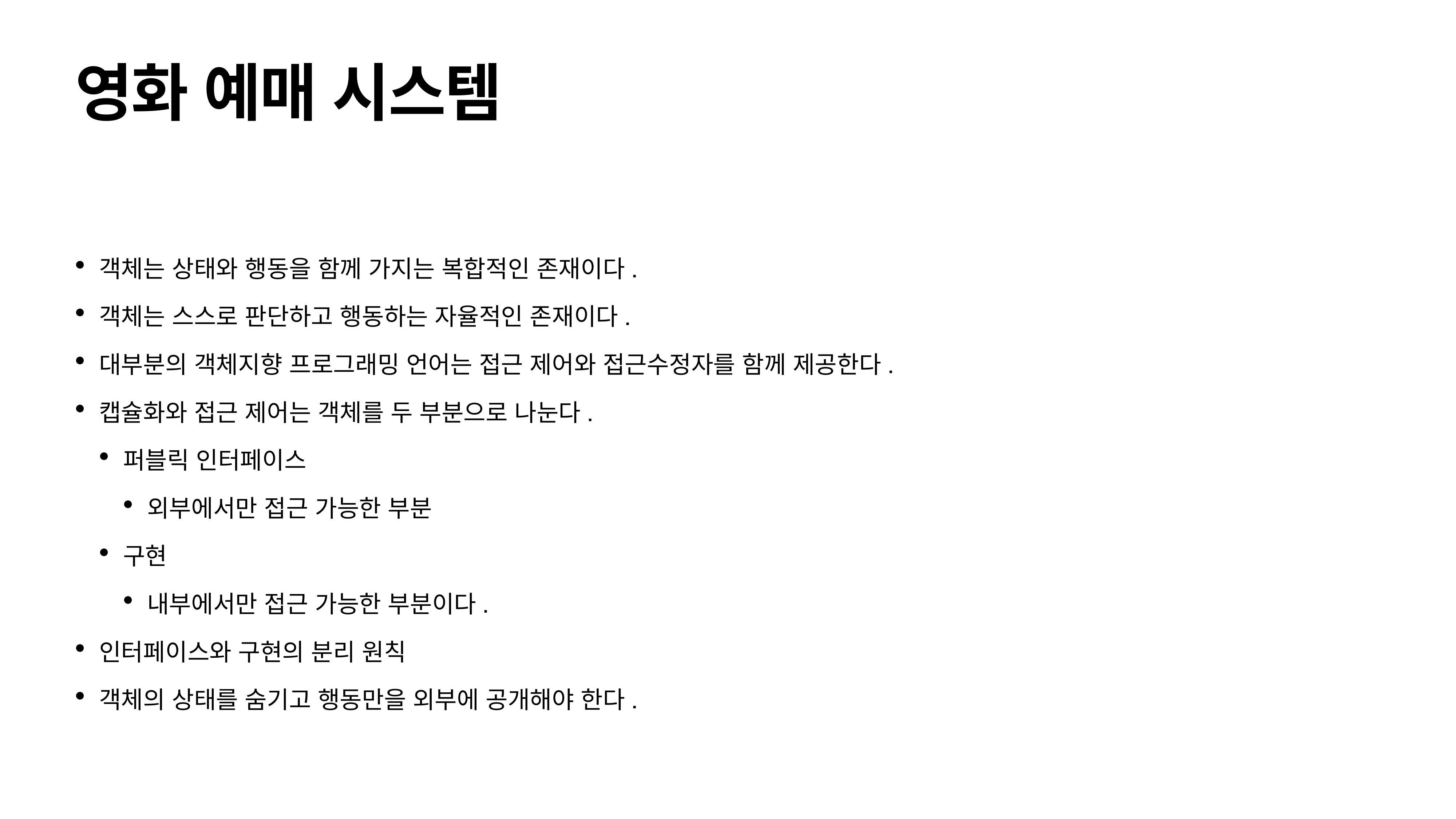

# 영화 예매 시스템
객체는 상태와 행동을 함께 가지는 복합적인 존재이다.
객체는 스스로 판단하고 행동하는 자율적인 존재이다.
대부분의 객체지향 프로그래밍 언어는 접근 제어와 접근수정자를 함께 제공한다.
캡슐화와 접근 제어는 객체를 두 부분으로 나눈다.
퍼블릭 인터페이스
외부에서만 접근 가능한 부분
구현
내부에서만 접근 가능한 부분이다.
인터페이스와 구현의 분리 원칙
객체의 상태를 숨기고 행동만을 외부에 공개해야 한다.